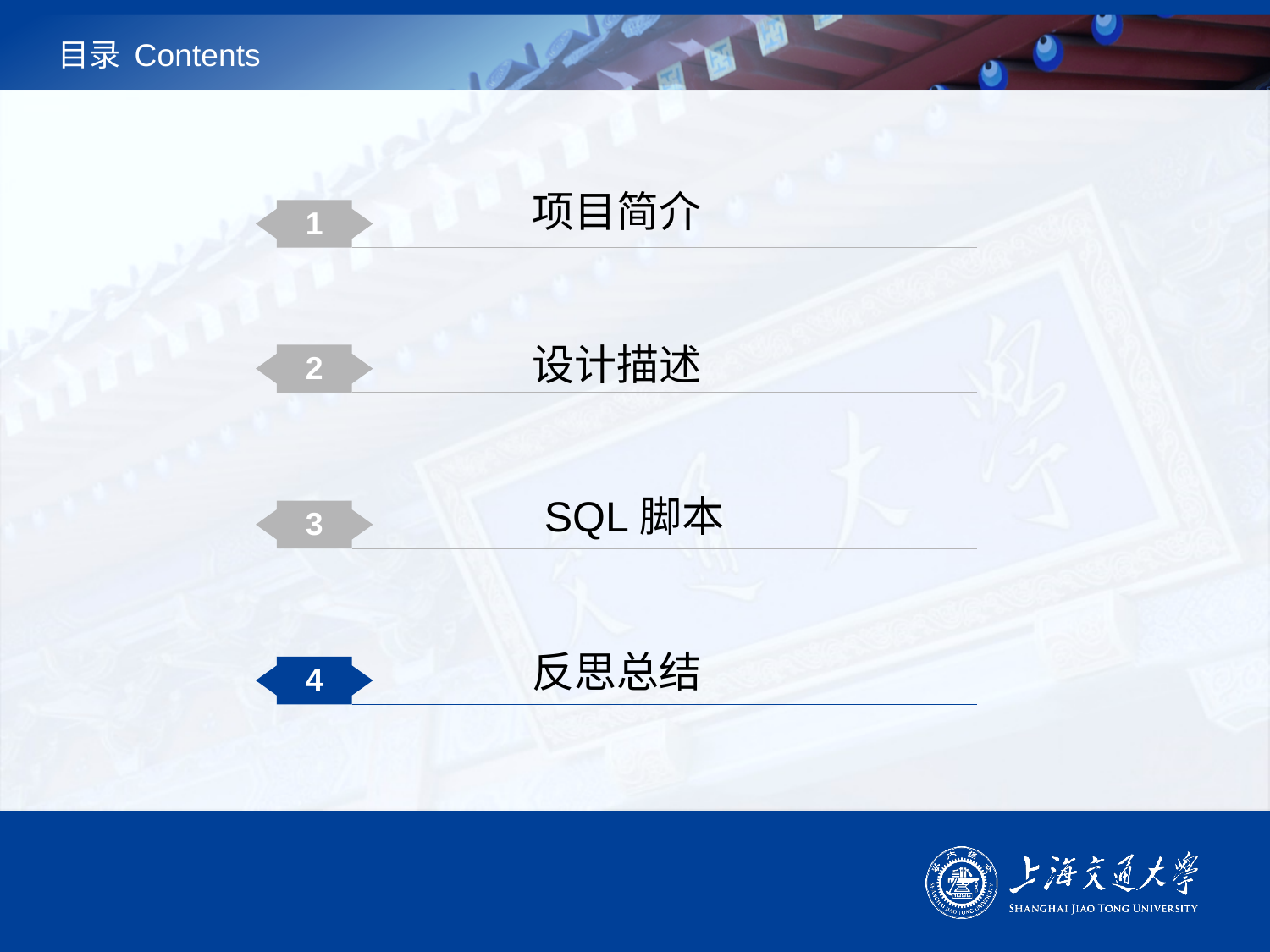

# 目录 Contents
项目简介
1

设计描述
2

SQL脚本
3

反思总结
4